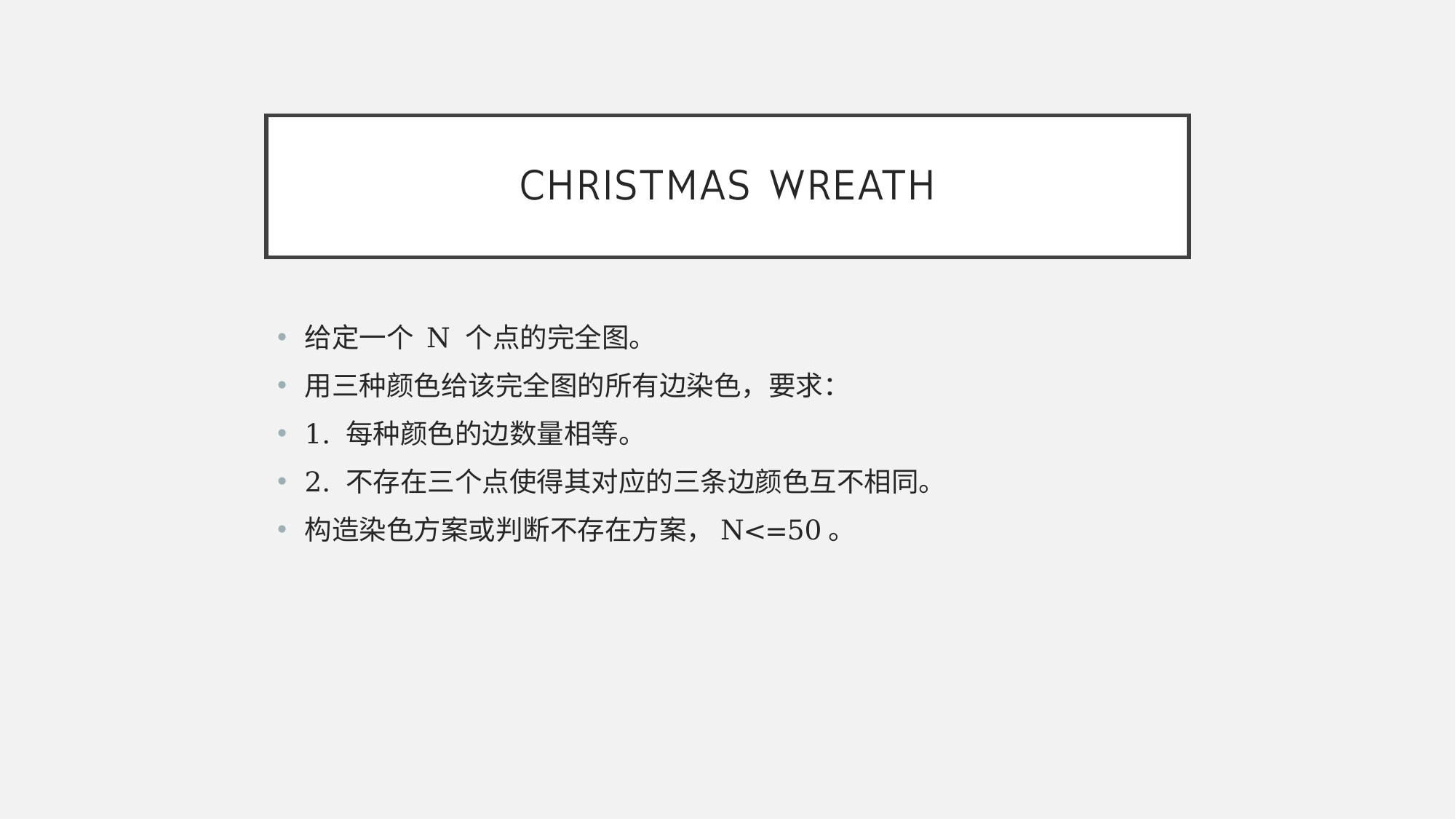

# Christmas wreath
给定一个 N 个点的完全图。
用三种颜色给该完全图的所有边染色，要求：
1. 每种颜色的边数量相等。
2. 不存在三个点使得其对应的三条边颜色互不相同。
构造染色方案或判断不存在方案，N<=50。